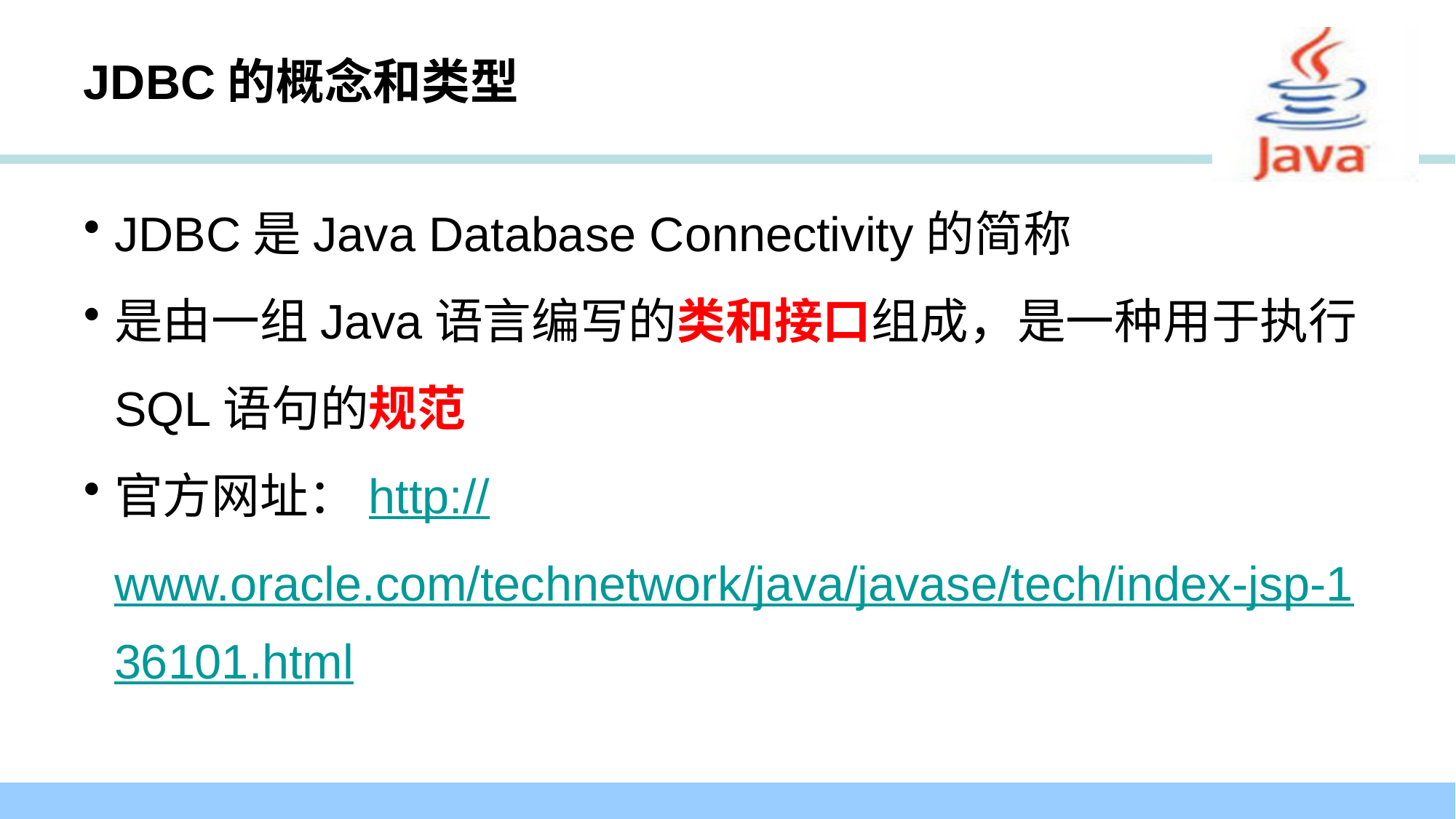

# JDBC的概念和类型
JDBC是Java Database Connectivity的简称
是由一组Java语言编写的类和接口组成，是一种用于执行SQL语句的规范
官方网址：http://www.oracle.com/technetwork/java/javase/tech/index-jsp-136101.html